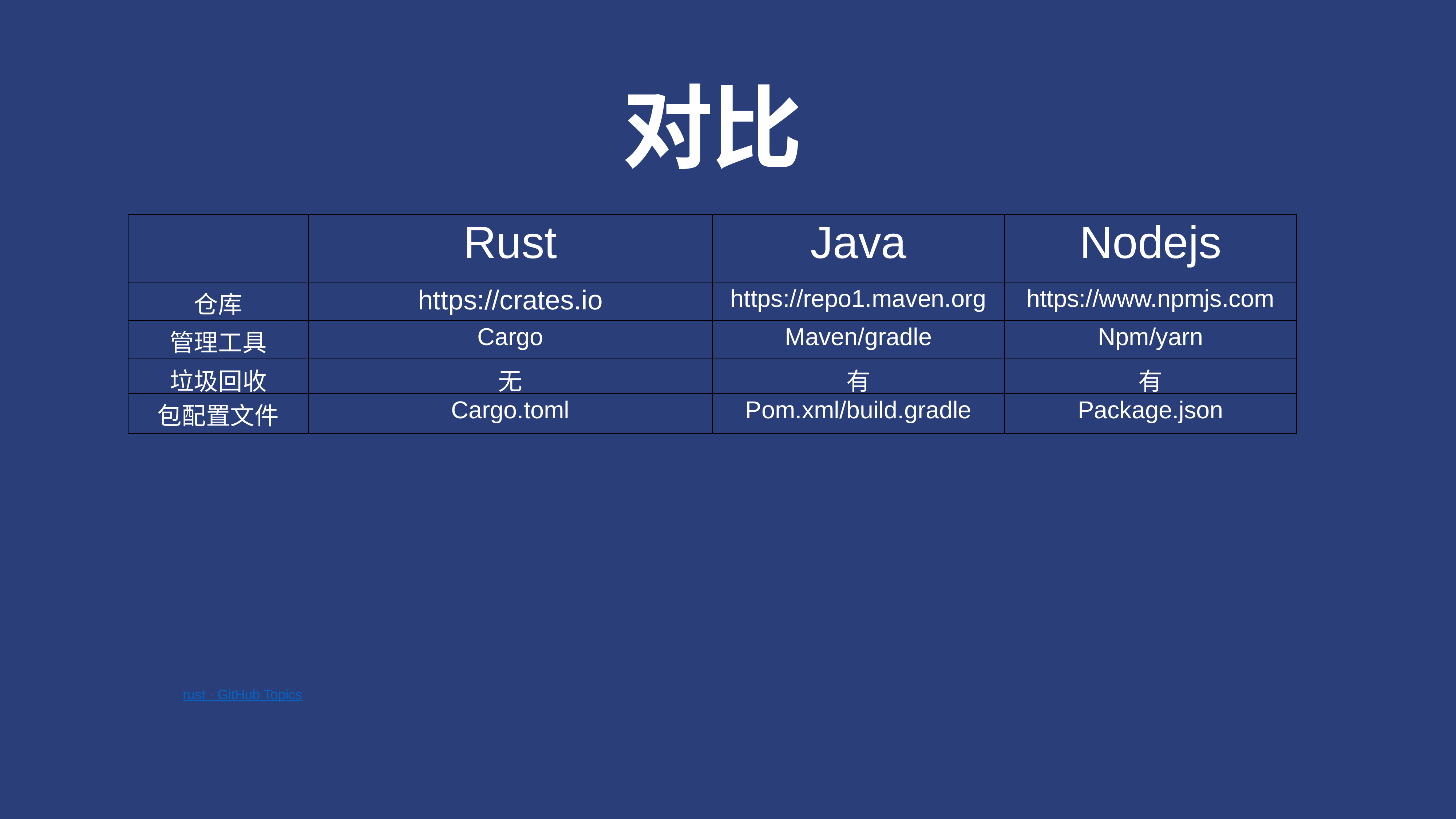

对比
|  | Rust | Java | Nodejs |
| --- | --- | --- | --- |
| 仓库 | https://crates.io | https://repo1.maven.org | https://www.npmjs.com |
| 管理工具 | Cargo | Maven/gradle | Npm/yarn |
| 垃圾回收 | 无 | 有 | 有 |
| 包配置文件 | Cargo.toml | Pom.xml/build.gradle | Package.json |

rust · GitHub Topics